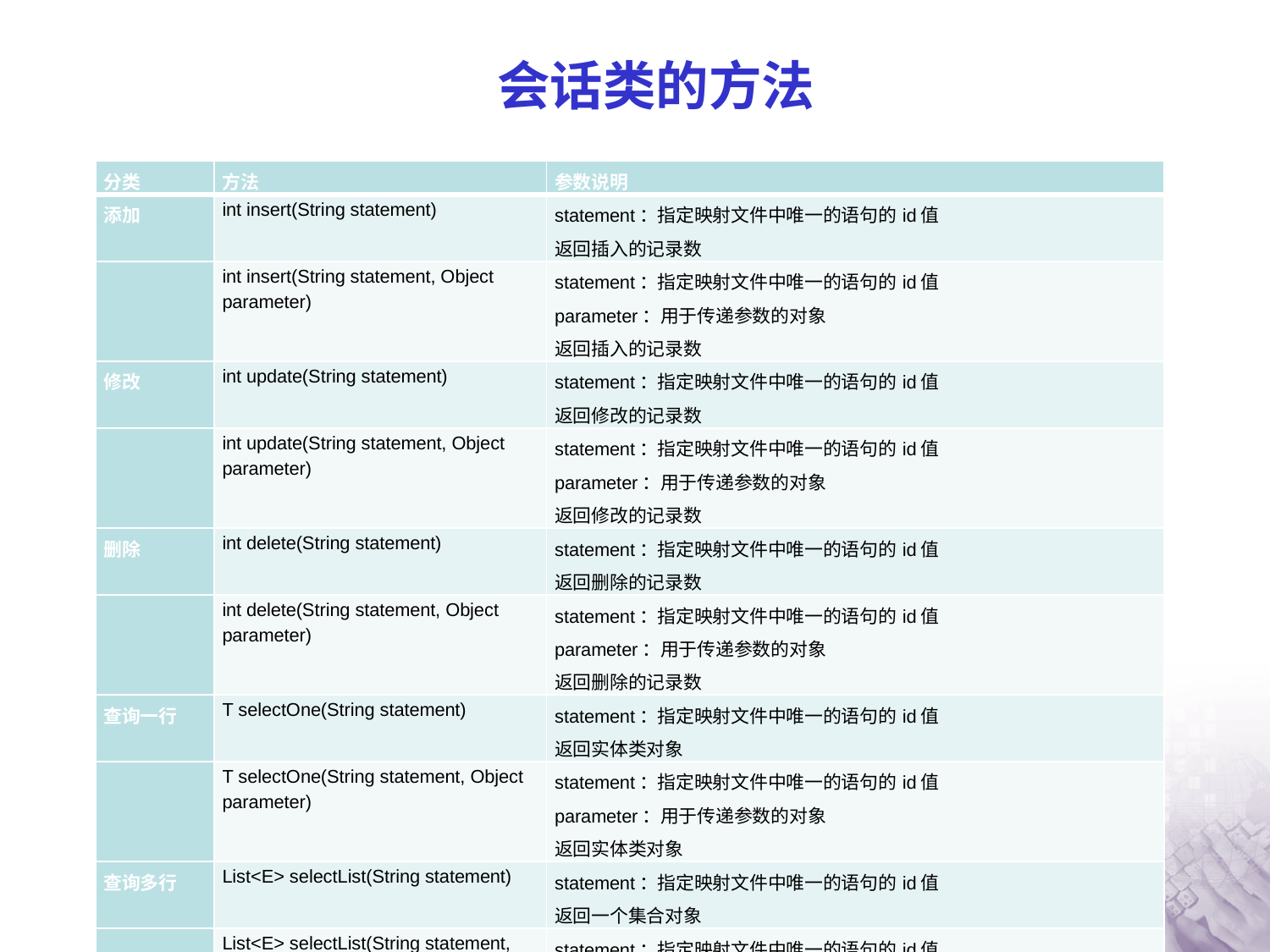

# 会话类的方法
| 分类 | 方法 | 参数说明 |
| --- | --- | --- |
| 添加 | int insert(String statement) | statement：指定映射文件中唯一的语句的id值 返回插入的记录数 |
|  | int insert(String statement, Object parameter) | statement：指定映射文件中唯一的语句的id值 parameter：用于传递参数的对象 返回插入的记录数 |
| 修改 | int update(String statement) | statement：指定映射文件中唯一的语句的id值 返回修改的记录数 |
|  | int update(String statement, Object parameter) | statement：指定映射文件中唯一的语句的id值 parameter：用于传递参数的对象 返回修改的记录数 |
| 删除 | int delete(String statement) | statement：指定映射文件中唯一的语句的id值 返回删除的记录数 |
|  | int delete(String statement, Object parameter) | statement：指定映射文件中唯一的语句的id值 parameter：用于传递参数的对象 返回删除的记录数 |
| 查询一行 | T selectOne(String statement) | statement：指定映射文件中唯一的语句的id值 返回实体类对象 |
|  | T selectOne(String statement, Object parameter) | statement：指定映射文件中唯一的语句的id值 parameter：用于传递参数的对象 返回实体类对象 |
| 查询多行 | List<E> selectList(String statement) | statement：指定映射文件中唯一的语句的id值 返回一个集合对象 |
|  | List<E> selectList(String statement, Object parameter) | statement：指定映射文件中唯一的语句的id值 parameter：用于传递参数的对象 返回一个集合对象 |